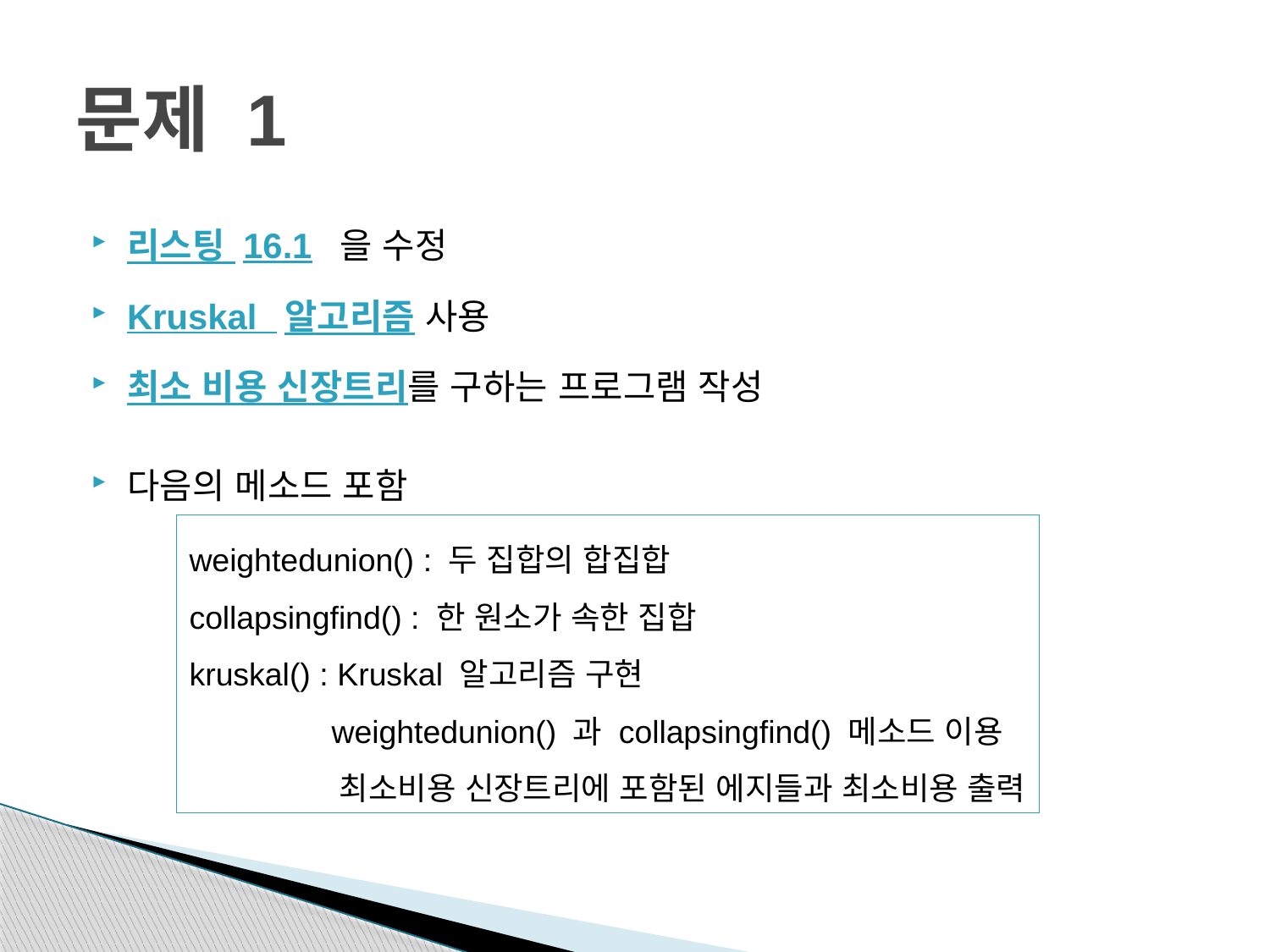

# 문제 1
리스팅 16.1  을 수정
Kruskal  알고리즘 사용
최소 비용 신장트리를 구하는 프로그램 작성

다음의 메소드 포함

weightedunion() : 두 집합의 합집합
collapsingfind() : 한 원소가 속한 집합
kruskal() : Kruskal 알고리즘 구현
                weightedunion() 과 collapsingfind() 메소드 이용
                최소비용 신장트리에 포함된 에지들과 최소비용 출력